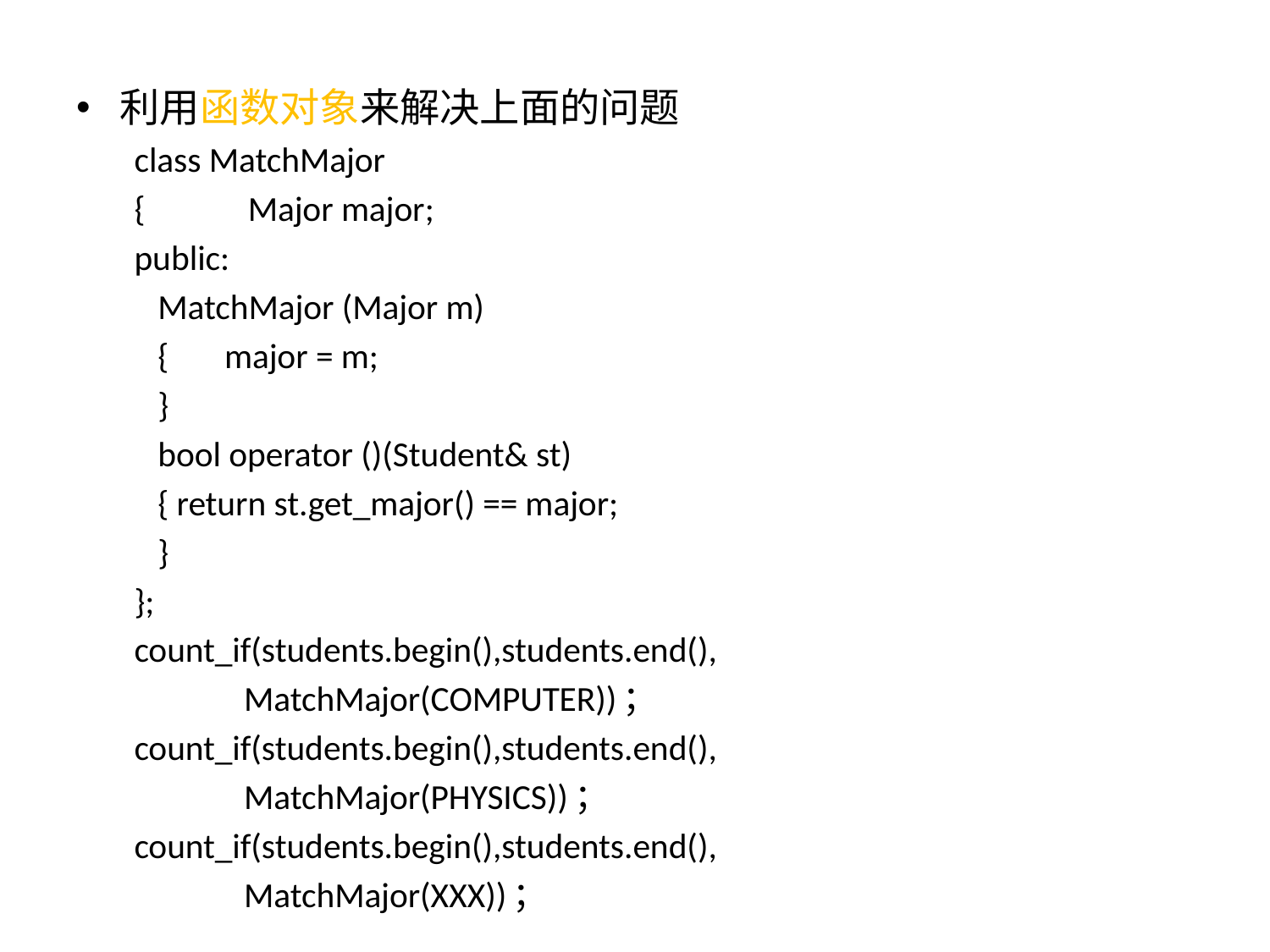

利用函数对象来解决上面的问题
class MatchMajor
{	   Major major;
	public:
	   MatchMajor (Major m)
	   {	major = m;
	   }
	   bool operator ()(Student& st)
	   { return st.get_major() == major;
	   }
};
count_if(students.begin(),students.end(),
			              MatchMajor(COMPUTER))；
count_if(students.begin(),students.end(),
			              MatchMajor(PHYSICS))；
count_if(students.begin(),students.end(),
			              MatchMajor(XXX))；